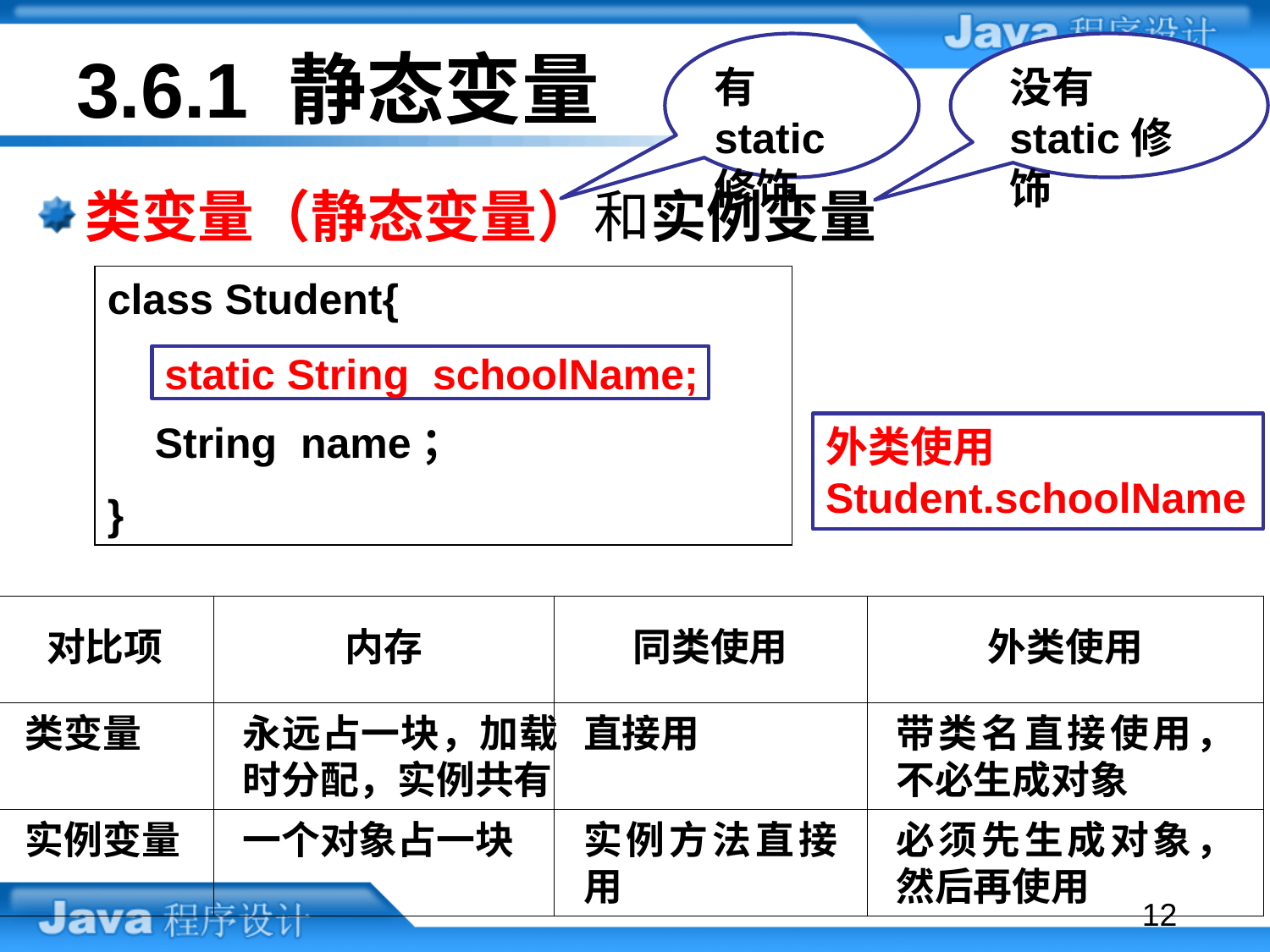

有static修饰
没有static修饰
# 3.6.1 静态变量
类变量（静态变量）和实例变量
class Student{
    String  schoolName;
    String  name；
}
static String  schoolName;
外类使用
Student.schoolName

对比项

内存

同类使用

外类使用

类变量

永远占一块，加载时分配，实例共有

直接用

带类名直接使用，不必生成对象

实例变量

一个对象占一块

实例方法直接用

必须先生成对象，然后再使用